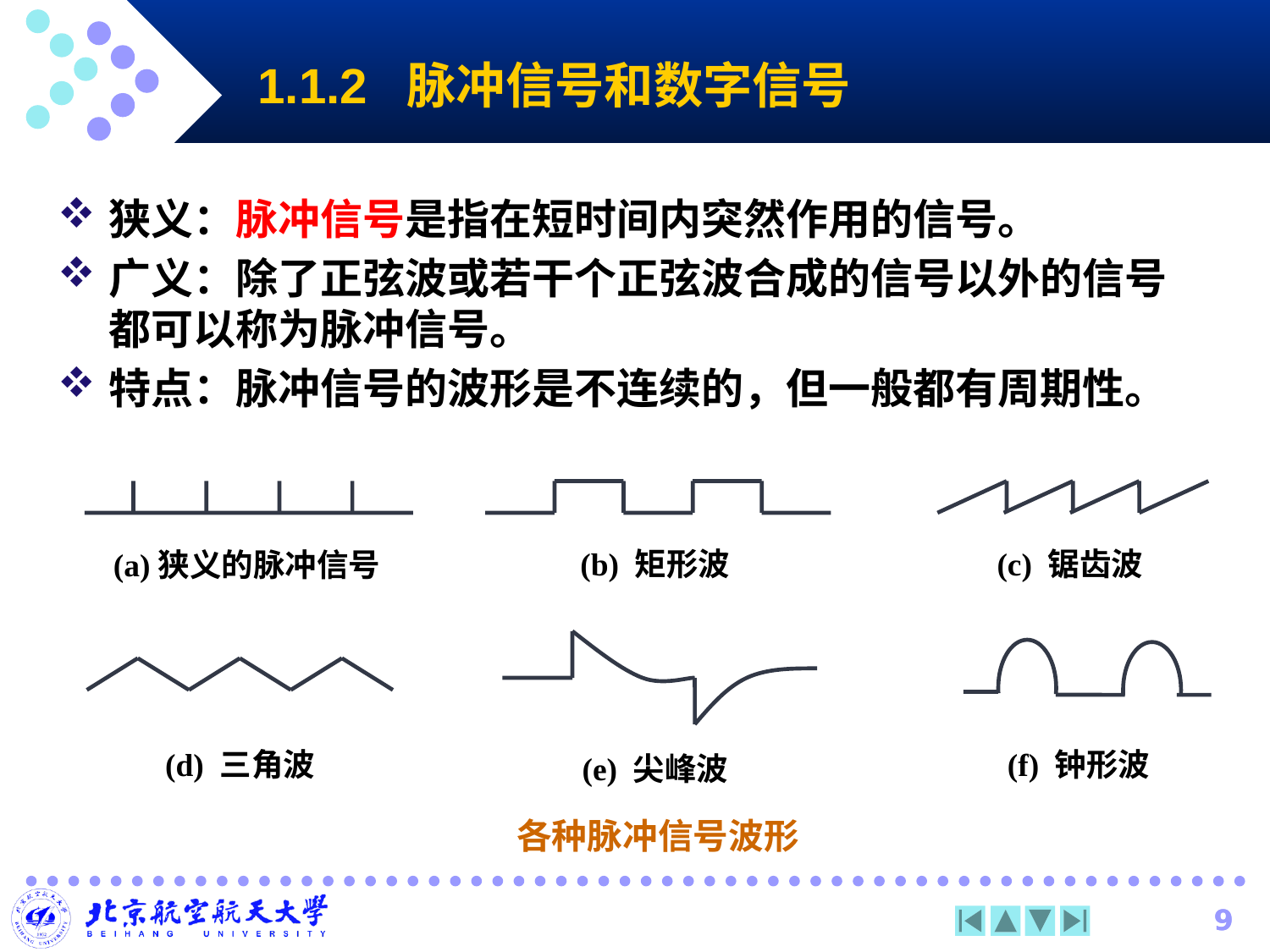

1.1.2  脉冲信号和数字信号
狭义：脉冲信号是指在短时间内突然作用的信号。
广义：除了正弦波或若干个正弦波合成的信号以外的信号都可以称为脉冲信号。
特点：脉冲信号的波形是不连续的，但一般都有周期性。

(c) 锯齿波
(b) 矩形波
(a)狭义的脉冲信号

(f) 钟形波
(d) 三角波
(e) 尖峰波
各种脉冲信号波形
9
9